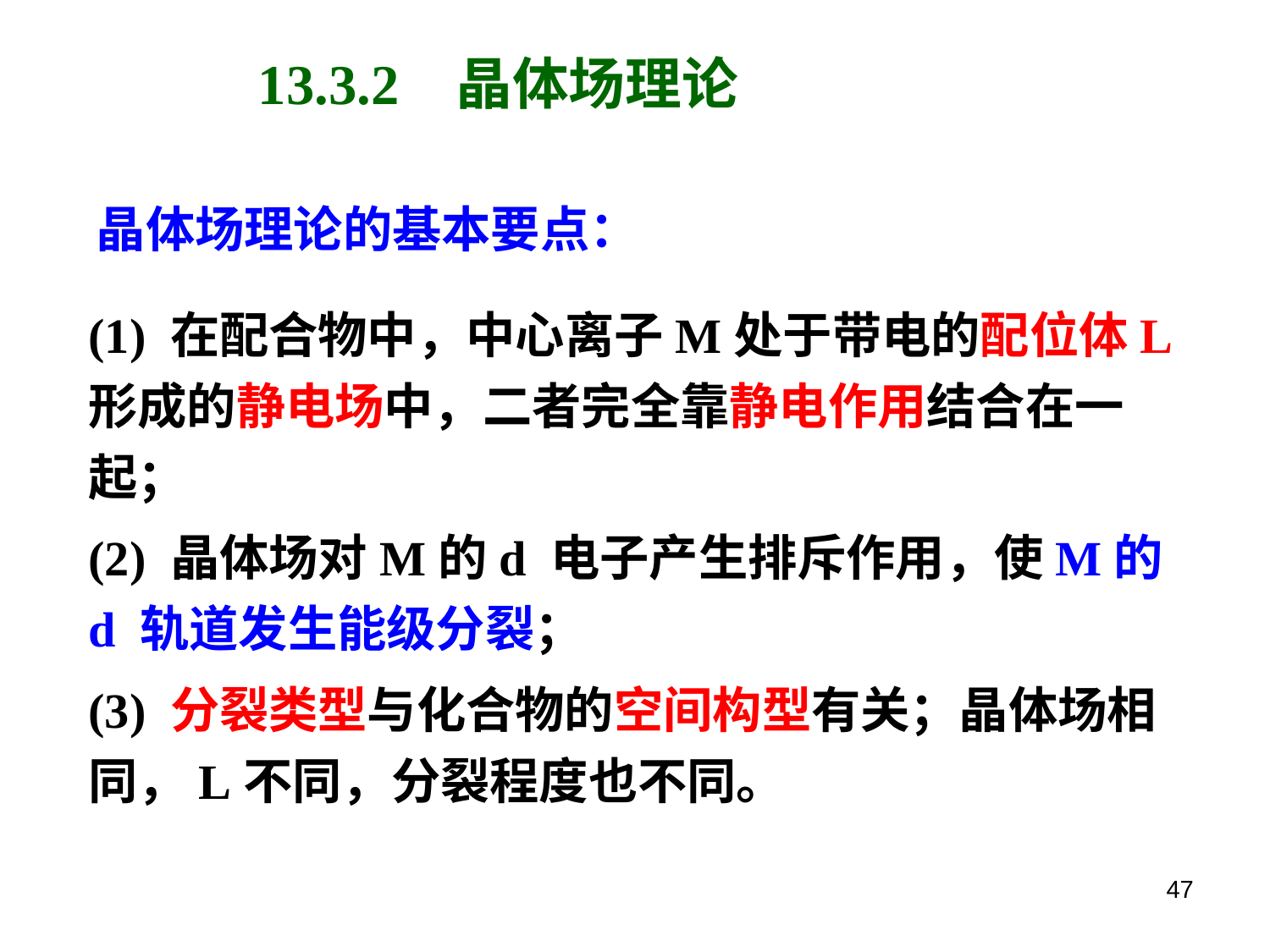

13.3.2   晶体场理论
   晶体场理论的基本要点：
(1) 在配合物中，中心离子M处于带电的配位体L形成的静电场中，二者完全靠静电作用结合在一起；
(2) 晶体场对M的d 电子产生排斥作用，使M的d 轨道发生能级分裂；
(3) 分裂类型与化合物的空间构型有关；晶体场相同，L不同，分裂程度也不同。
47